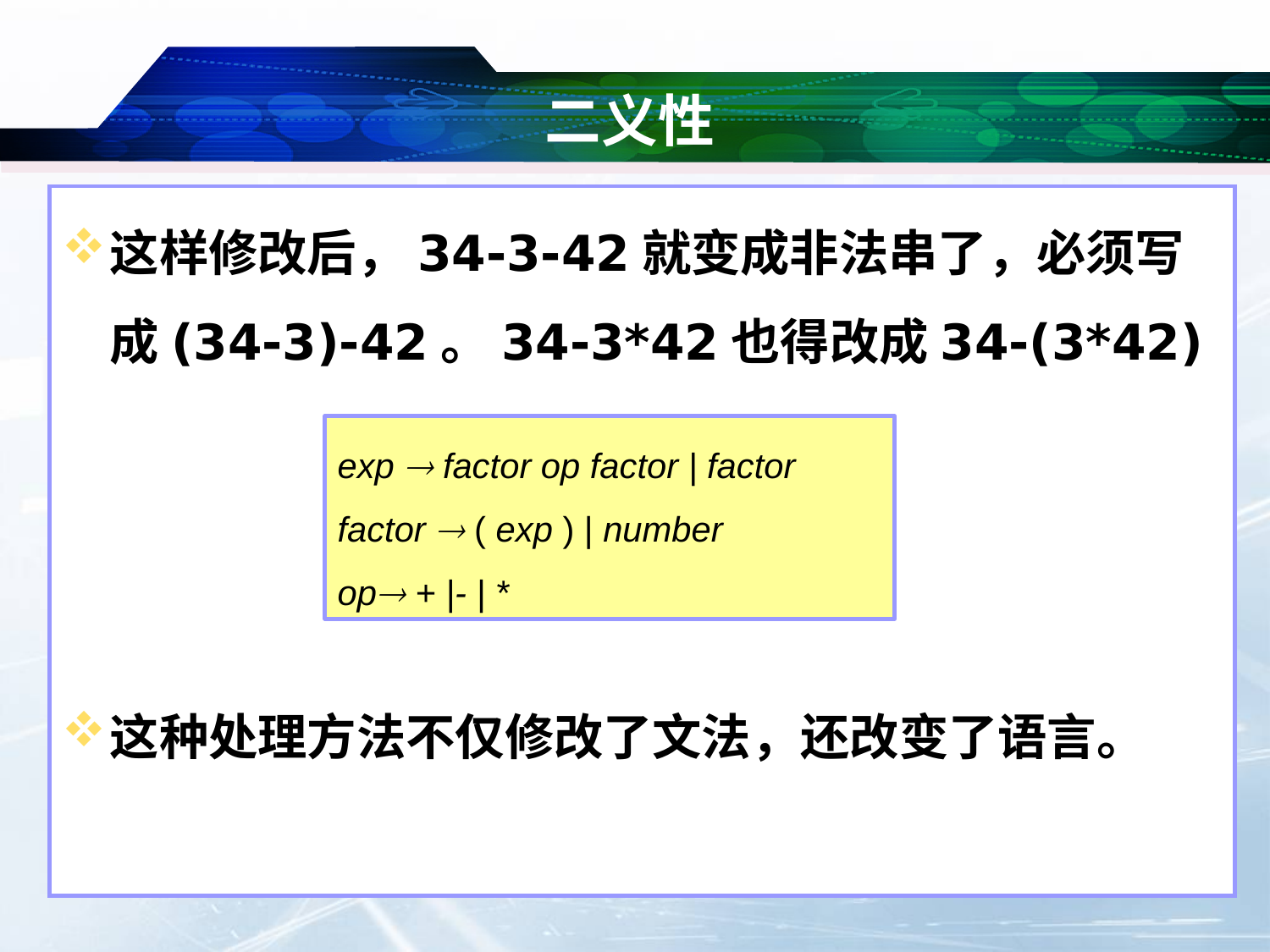

# 二义性
这样修改后，34-3-42就变成非法串了，必须写成(34-3)-42。34-3*42也得改成34-(3*42)

这种处理方法不仅修改了文法，还改变了语言。
exp → factor op factor | factor
factor → ( exp ) | number
op→ + |- | *